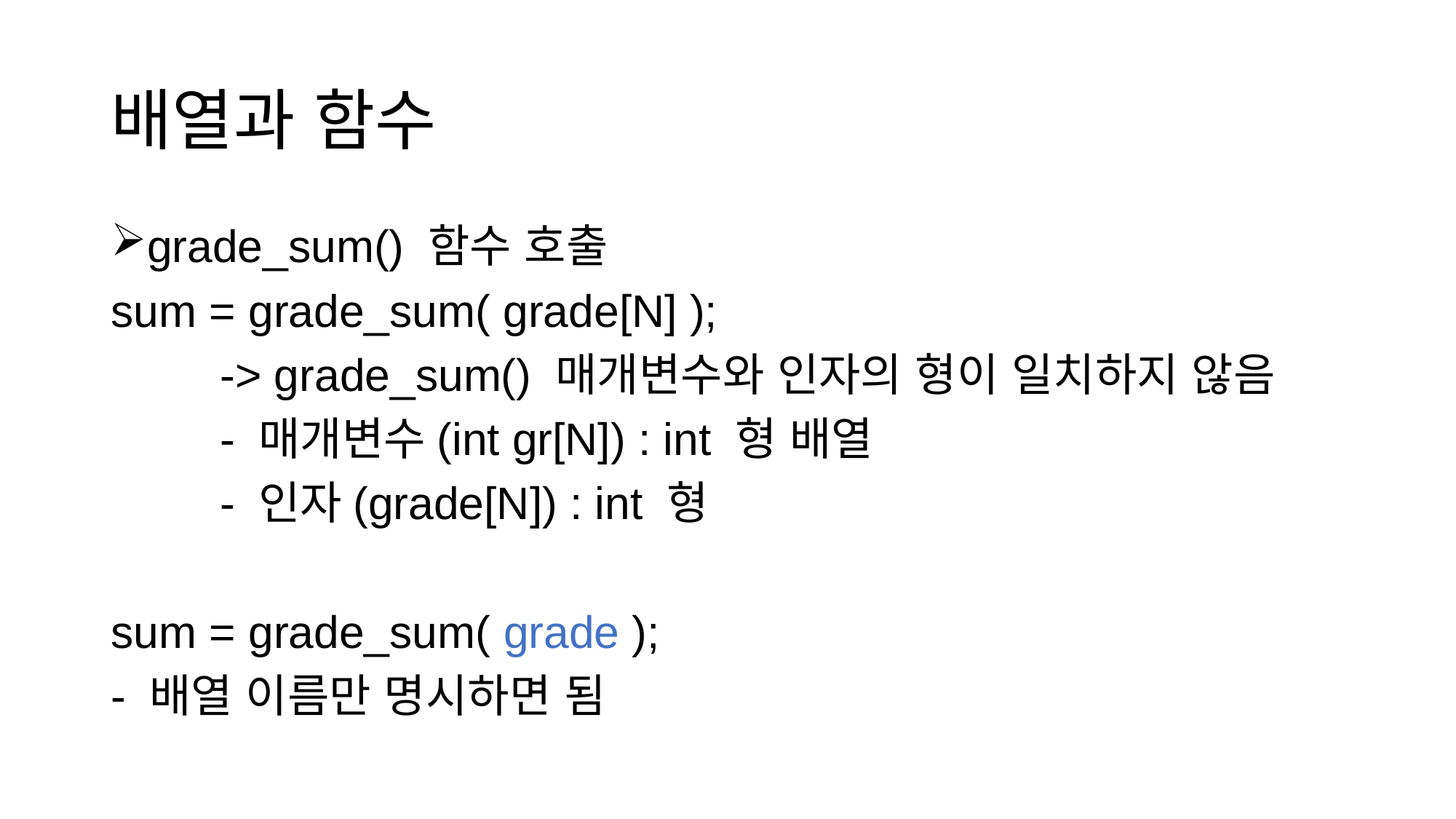

# 배열과 함수
grade_sum() 함수 호출
sum = grade_sum( grade[N] );
	-> grade_sum() 매개변수와 인자의 형이 일치하지 않음
	- 매개변수(int gr[N]) : int 형 배열
	- 인자(grade[N]) : int 형

sum = grade_sum( grade );
- 배열 이름만 명시하면 됨